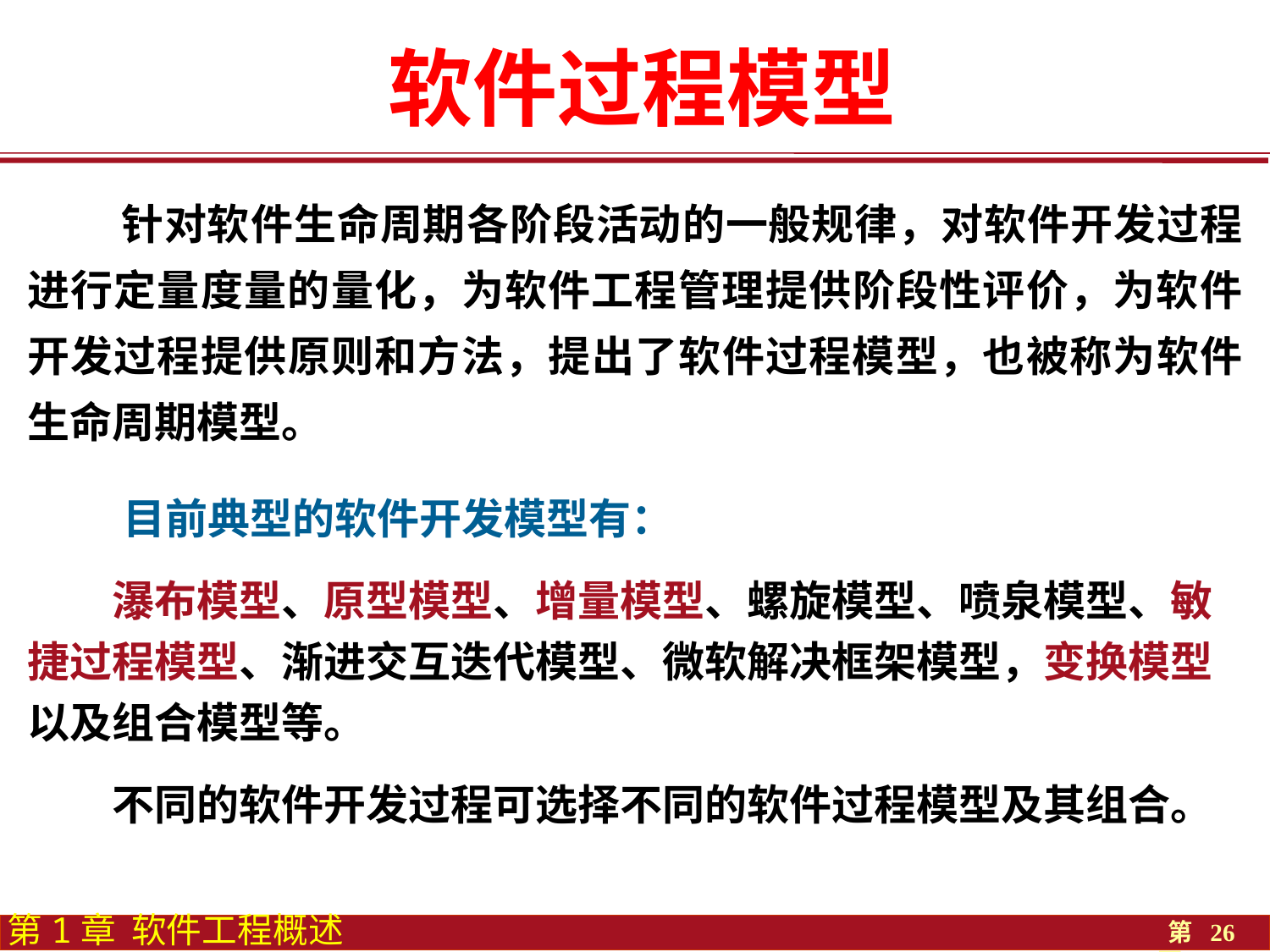

软件过程模型
        针对软件生命周期各阶段活动的一般规律，对软件开发过程进行定量度量的量化，为软件工程管理提供阶段性评价，为软件开发过程提供原则和方法，提出了软件过程模型，也被称为软件生命周期模型。
         目前典型的软件开发模型有：
　　瀑布模型、原型模型、增量模型、螺旋模型、喷泉模型、敏捷过程模型、渐进交互迭代模型、微软解决框架模型，变换模型以及组合模型等。
　　不同的软件开发过程可选择不同的软件过程模型及其组合。